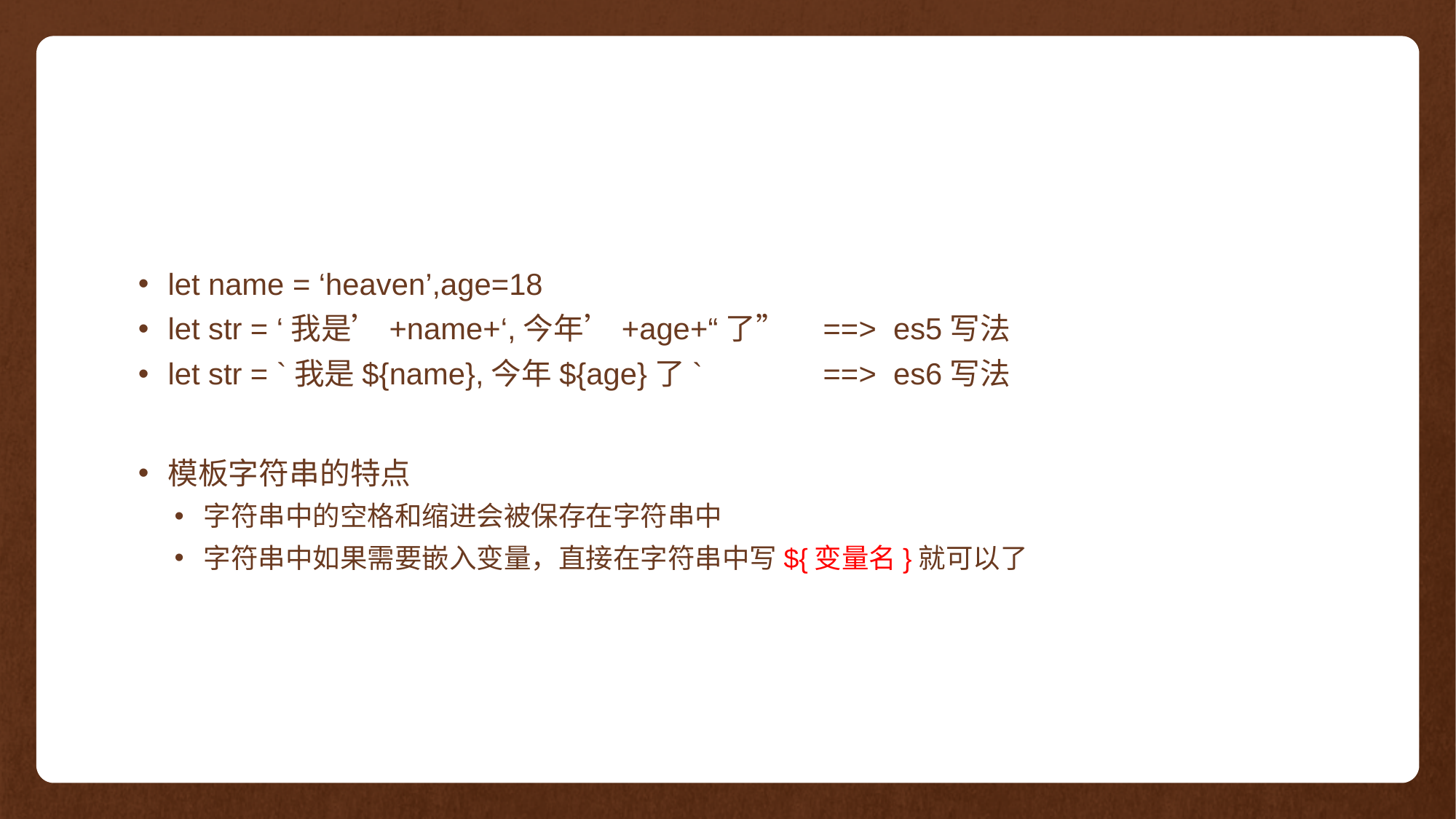

let name = ‘heaven’,age=18
let str = ‘我是’+name+‘,今年’+age+“了”	==>  es5写法
let str = `我是${name},今年${age}了`		==>  es6写法

模板字符串的特点
字符串中的空格和缩进会被保存在字符串中
字符串中如果需要嵌入变量，直接在字符串中写${变量名}就可以了